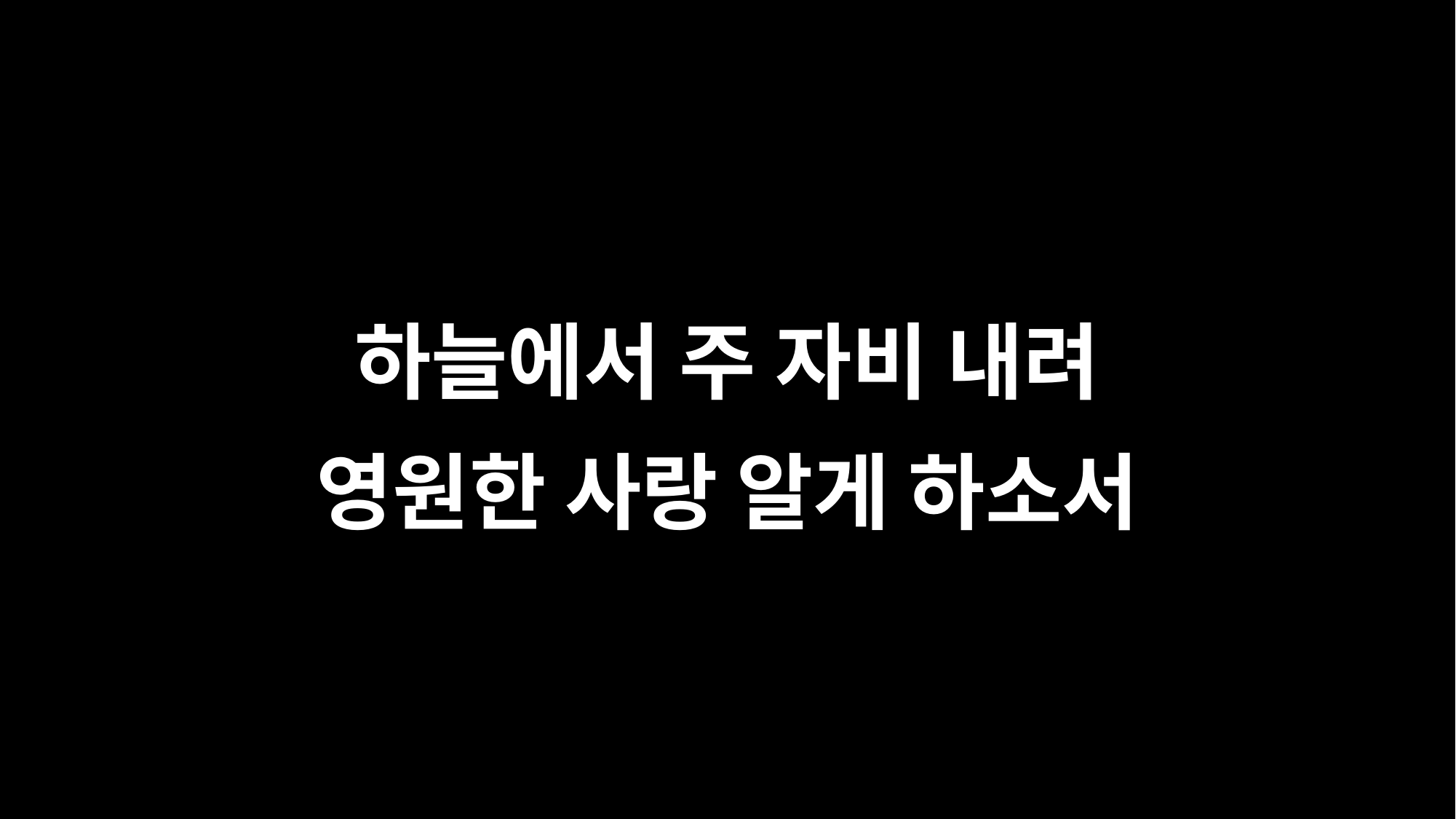

하늘에서 주 자비 내려
영원한 사랑 알게 하소서